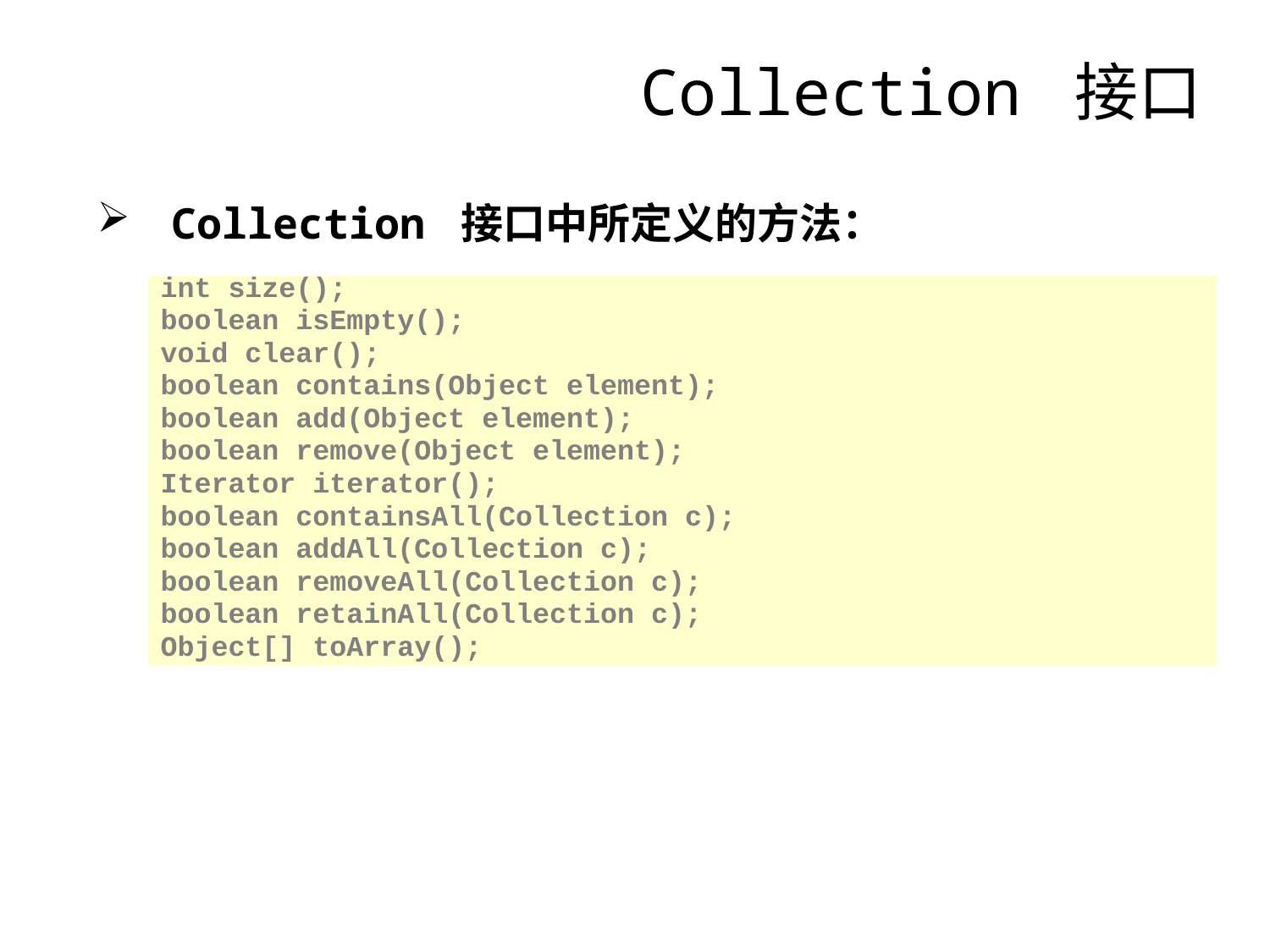

# Collection 接口
Collection 接口中所定义的方法：
int size();
boolean isEmpty();
void clear();
boolean contains(Object element);
boolean add(Object element);
boolean remove(Object element);
Iterator iterator();
boolean containsAll(Collection c);
boolean addAll(Collection c);
boolean removeAll(Collection c);
boolean retainAll(Collection c);
Object[] toArray();